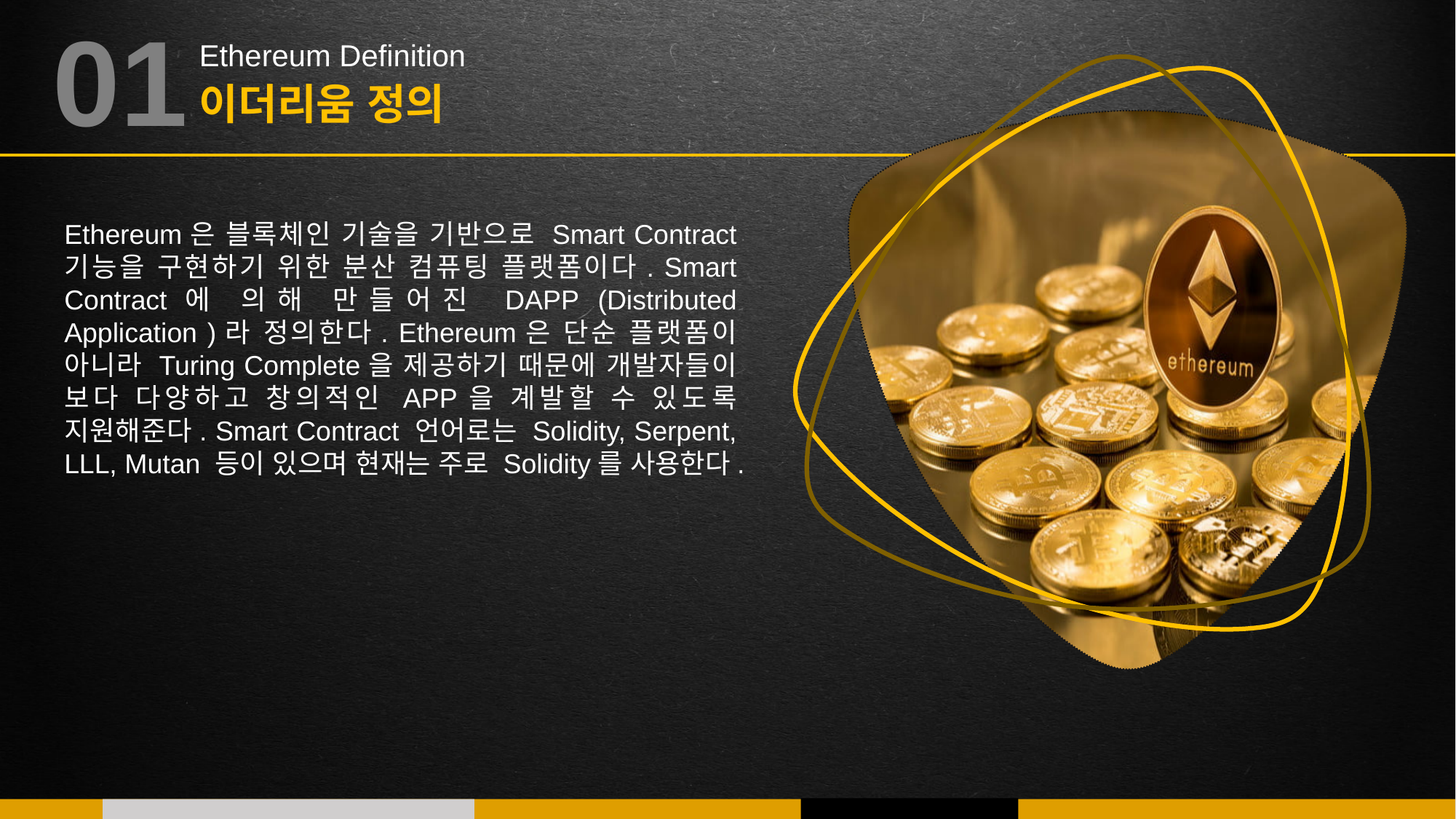

01
Ethereum Definition
이더리움 정의

Ethereum은 블록체인 기술을 기반으로 Smart Contract 기능을 구현하기 위한 분산 컴퓨팅 플랫폼이다. Smart Contract에 의해 만들어진 DAPP (Distributed Application )라 정의한다. Ethereum은 단순 플랫폼이 아니라 Turing Complete을 제공하기 때문에 개발자들이 보다 다양하고 창의적인 APP을 계발할 수 있도록 지원해준다. Smart Contract 언어로는 Solidity, Serpent, LLL, Mutan 등이 있으며 현재는 주로 Solidity를 사용한다.